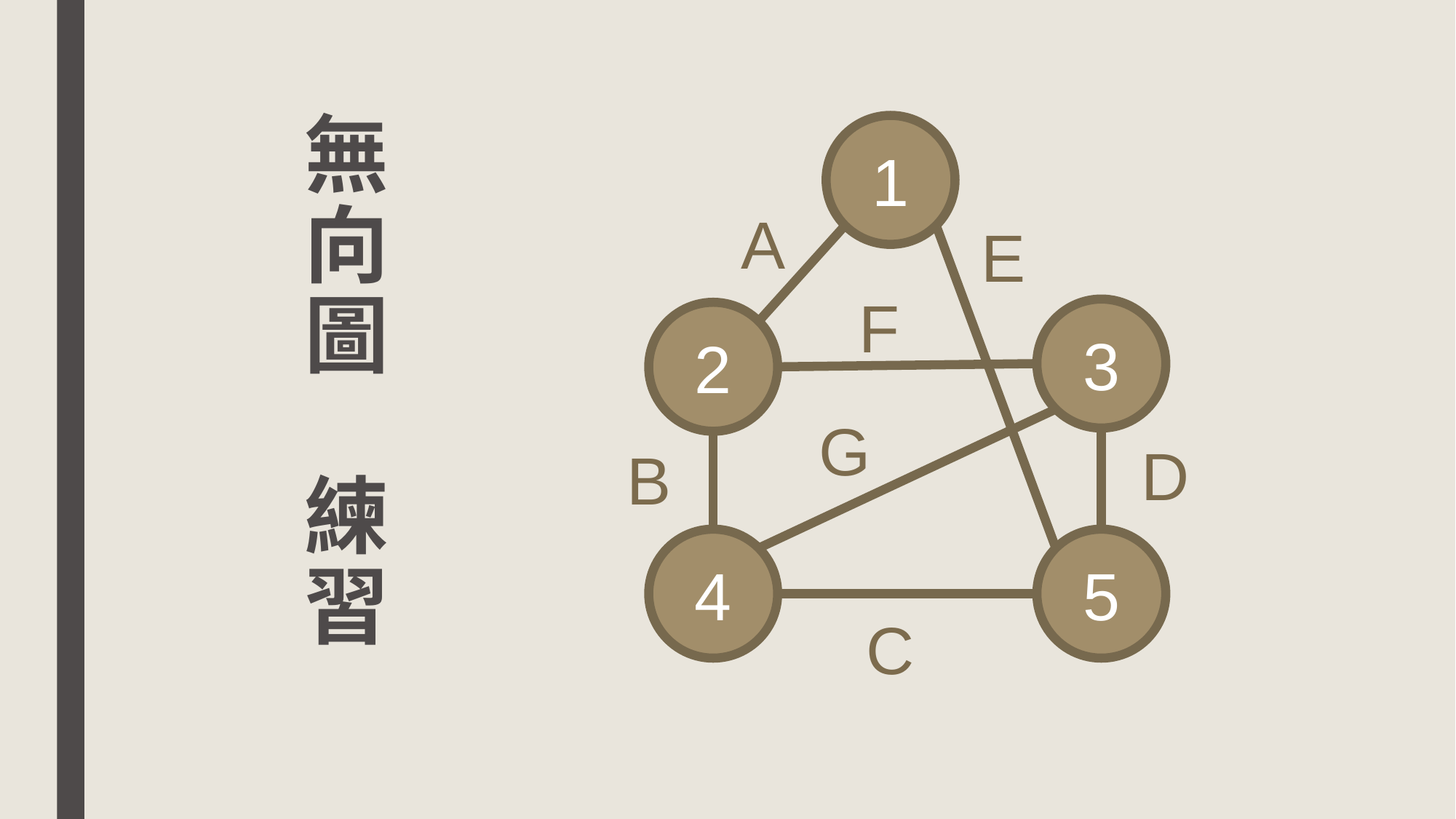

# 無 向 圖 練 習
1
A
E
F
3
2
G
D
B
4
5
C